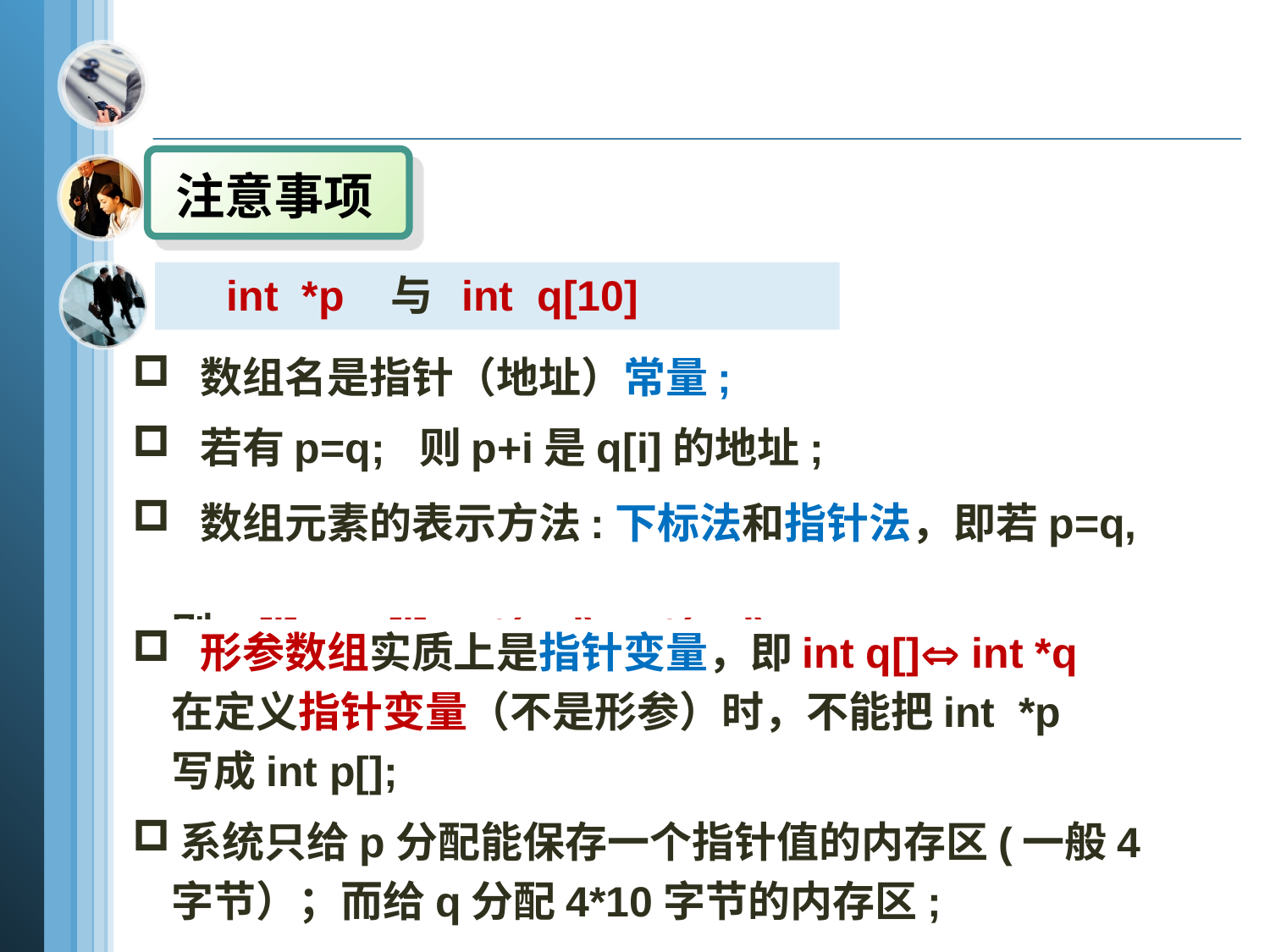

注意事项
     int  *p   与  int  q[10]

 数组名是指针（地址）常量;
 若有p=q;  则p+i是q[i]的地址;

 数组元素的表示方法:下标法和指针法，即若p=q,
   则 p[i] ⇔ q[i] ⇔ *(p+i) ⇔ *(q+i)
 形参数组实质上是指针变量，即int q[]⇔ int *q
   在定义指针变量（不是形参）时，不能把int  *p
   写成int p[];
系统只给p分配能保存一个指针值的内存区(一般4
   字节）；而给q分配4*10字节的内存区;